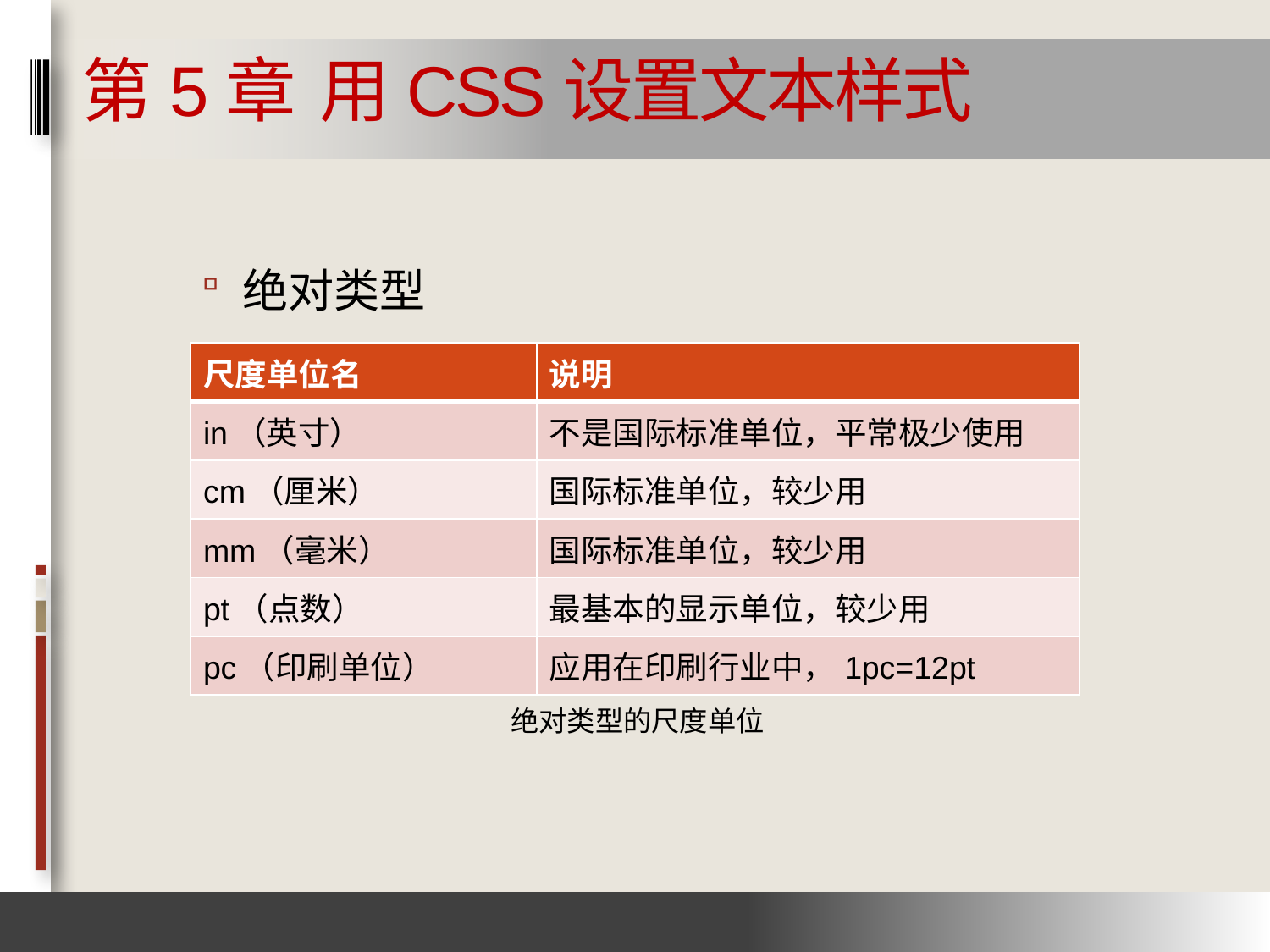

# 第5章  用CSS设置文本样式
绝对类型

| 尺度单位名 | 说明 |
| --- | --- |
| in（英寸） | 不是国际标准单位，平常极少使用 |
| cm（厘米） | 国际标准单位，较少用 |
| mm（毫米） | 国际标准单位，较少用 |
| pt（点数） | 最基本的显示单位，较少用 |
| pc（印刷单位） | 应用在印刷行业中，1pc=12pt |
绝对类型的尺度单位